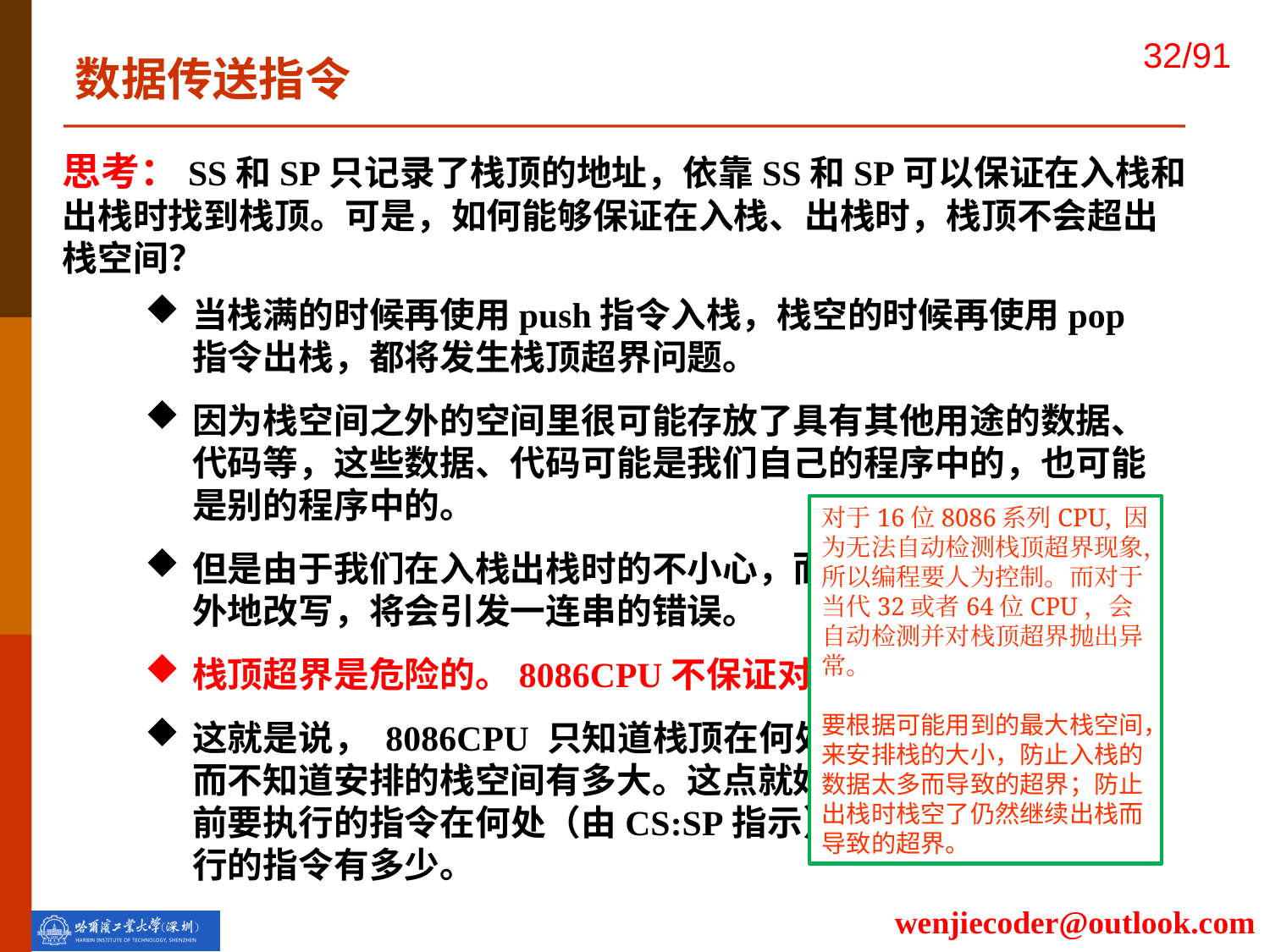

数据传送指令
思考：SS和SP只记录了栈顶的地址，依靠SS和SP可以保证在入栈和出栈时找到栈顶。可是，如何能够保证在入栈、出栈时，栈顶不会超出栈空间？

当栈满的时候再使用push指令入栈，栈空的时候再使用pop指令出栈，都将发生栈顶超界问题。
因为栈空间之外的空间里很可能存放了具有其他用途的数据、代码等，这些数据、代码可能是我们自己的程序中的，也可能是别的程序中的。
但是由于我们在入栈出栈时的不小心，而将这些数据、代码意外地改写，将会引发一连串的错误。
栈顶超界是危险的。8086CPU不保证对栈的操作不会超界。
这就是说， 8086CPU 只知道栈顶在何处（由SS:SP指示），而不知道安排的栈空间有多大。这点就好像 ，CPU 只知道当前要执行的指令在何处（由CS:SP指示）而不知道读者要执行的指令有多少。
对于16位8086系列CPU, 因为无法自动检测栈顶超界现象，所以编程要人为控制。而对于当代32或者64位CPU，会自动检测并对栈顶超界抛出异常。

要根据可能用到的最大栈空间，来安排栈的大小，防止入栈的数据太多而导致的超界；防止出栈时栈空了仍然继续出栈而导致的超界。